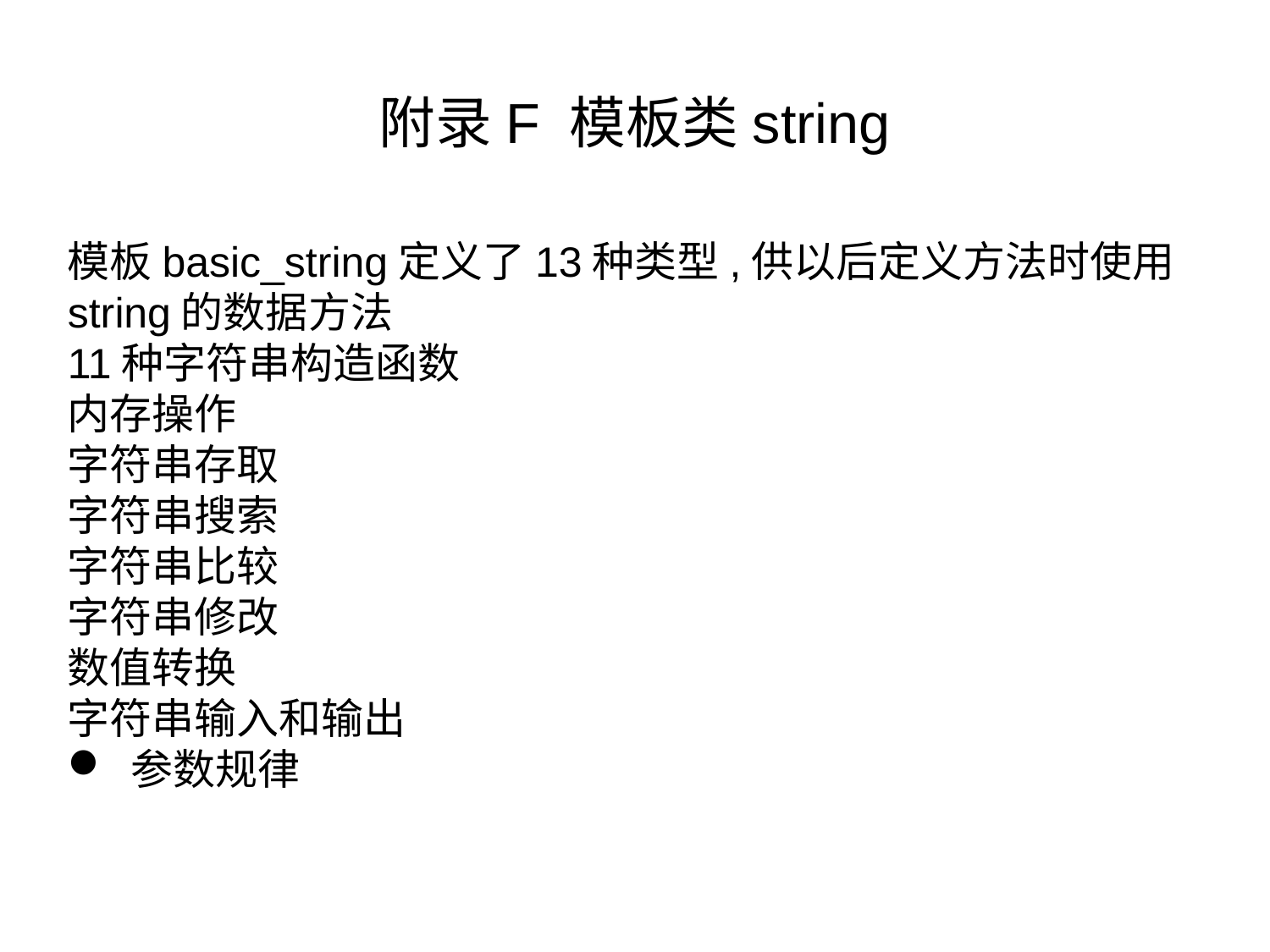

附录F 模板类string
模板basic_string定义了13种类型,供以后定义方法时使用
string的数据方法
11种字符串构造函数
内存操作
字符串存取
字符串搜索
字符串比较
字符串修改
数值转换
字符串输入和输出
参数规律